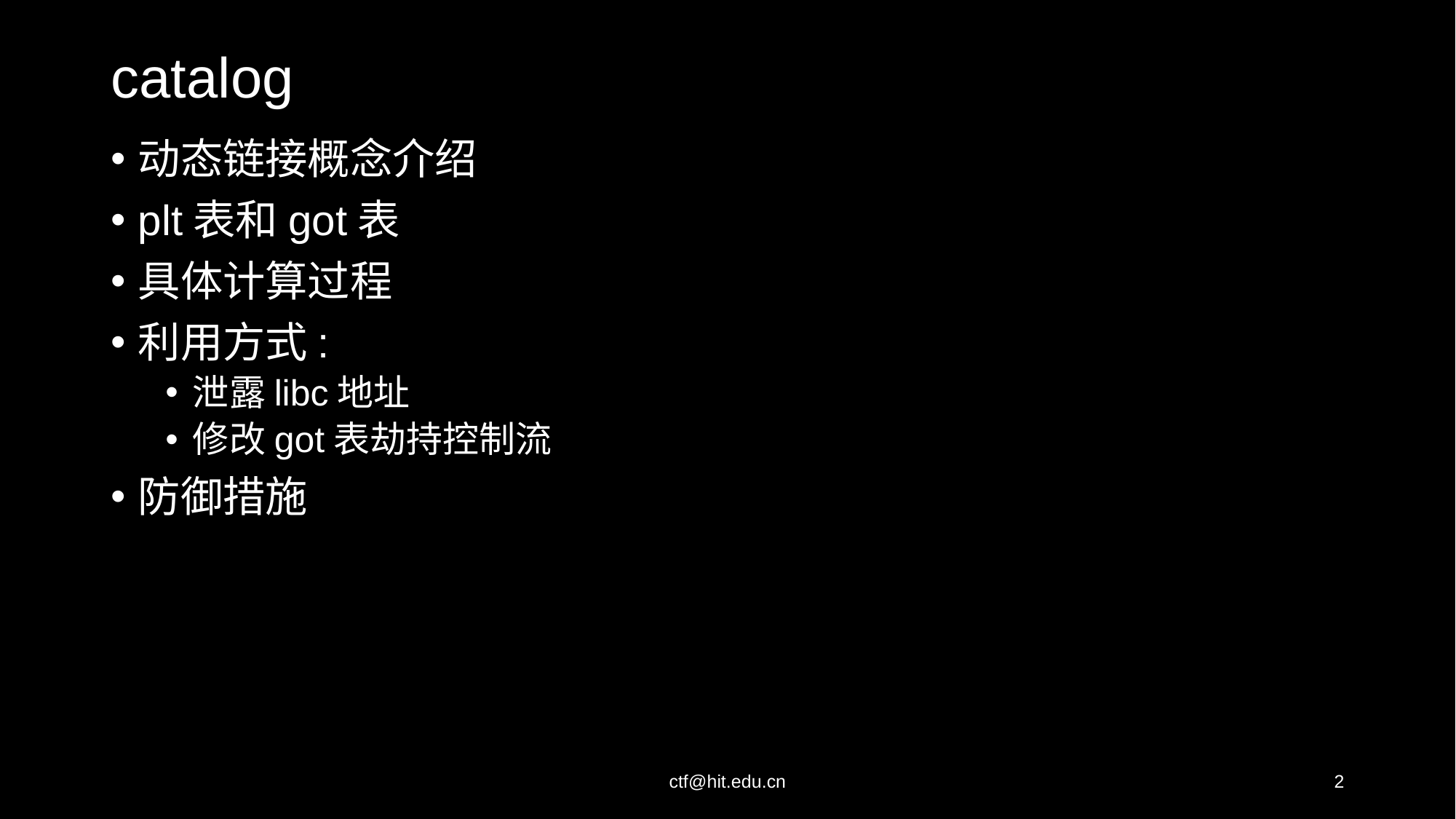

# catalog
动态链接概念介绍
plt表和got表
具体计算过程
利用方式:
泄露libc地址
修改got表劫持控制流
防御措施
ctf@hit.edu.cn
2